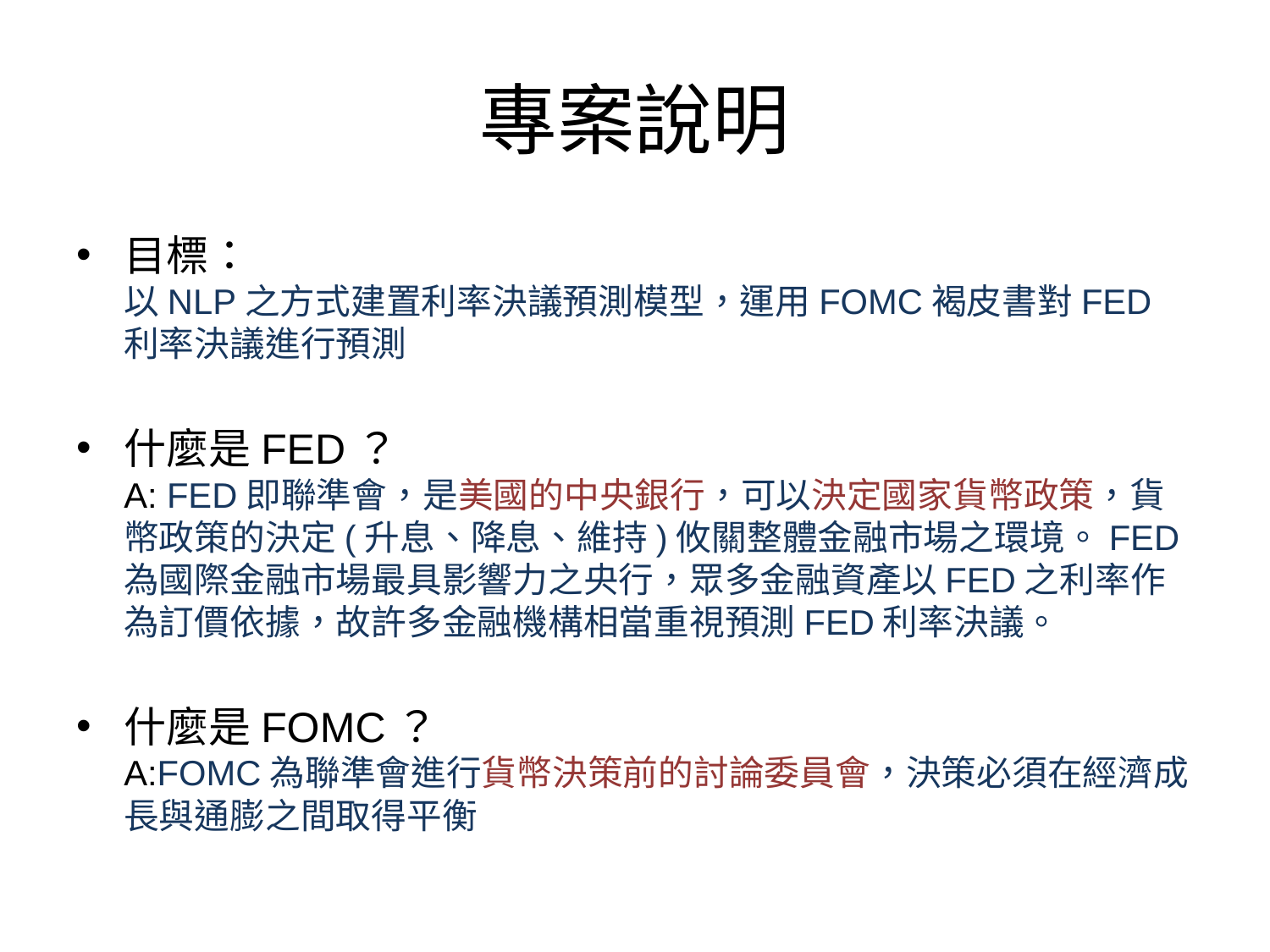

# 專案說明
目標：
以NLP之方式建置利率決議預測模型，運用FOMC褐皮書對FED利率決議進行預測

什麼是FED？
A: FED即聯準會，是美國的中央銀行，可以決定國家貨幣政策，貨幣政策的決定(升息、降息、維持)攸關整體金融市場之環境。FED為國際金融市場最具影響力之央行，眾多金融資產以FED之利率作為訂價依據，故許多金融機構相當重視預測FED利率決議。

什麼是FOMC？
A:FOMC為聯準會進行貨幣決策前的討論委員會，決策必須在經濟成長與通膨之間取得平衡